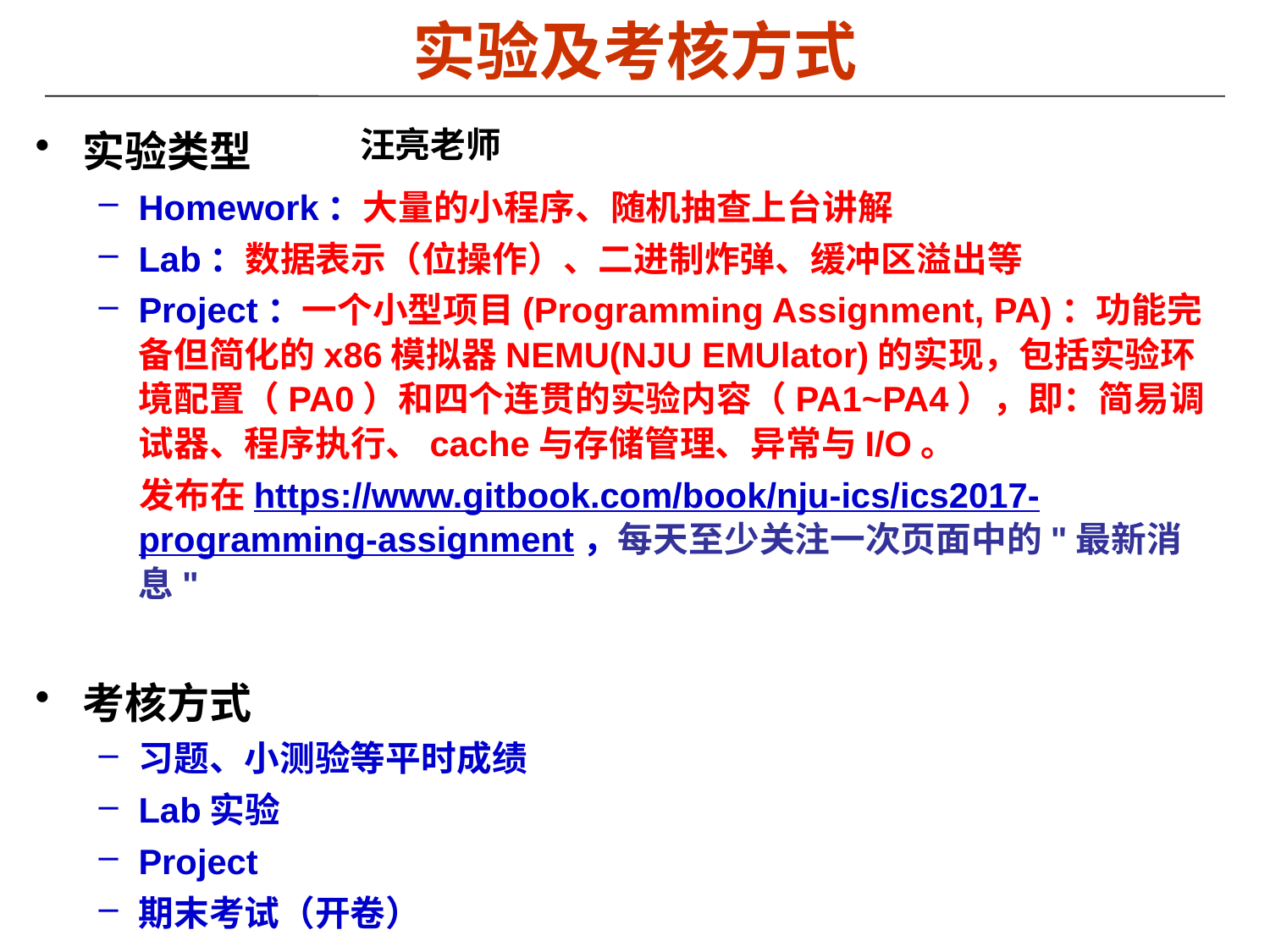

# 实验及考核方式
实验类型
Homework：大量的小程序、随机抽查上台讲解
Lab：数据表示（位操作）、二进制炸弹、缓冲区溢出等
Project：一个小型项目(Programming Assignment, PA)：功能完备但简化的x86模拟器NEMU(NJU EMUlator)的实现，包括实验环境配置（PA0）和四个连贯的实验内容（PA1~PA4），即：简易调试器、程序执行、cache与存储管理、异常与I/O。
    发布在https://www.gitbook.com/book/nju-ics/ics2017-programming-assignment，每天至少关注一次页面中的"最新消息"

考核方式
习题、小测验等平时成绩
Lab实验
Project
期末考试（开卷）
汪亮老师